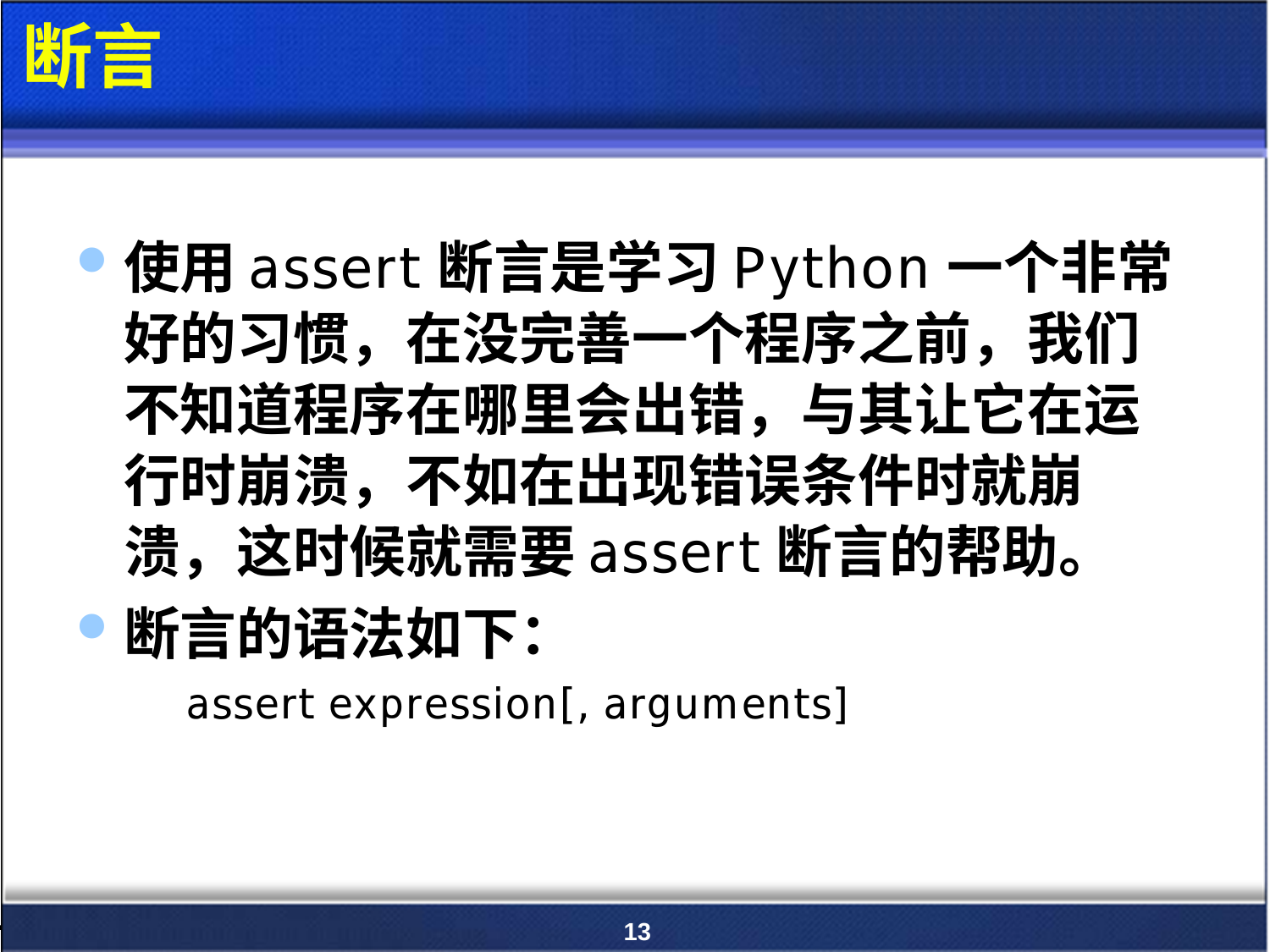

# 断言
使用assert断言是学习Python一个非常好的习惯，在没完善一个程序之前，我们不知道程序在哪里会出错，与其让它在运行时崩溃，不如在出现错误条件时就崩溃，这时候就需要assert断言的帮助。
断言的语法如下：
assert expression[, arguments]

13